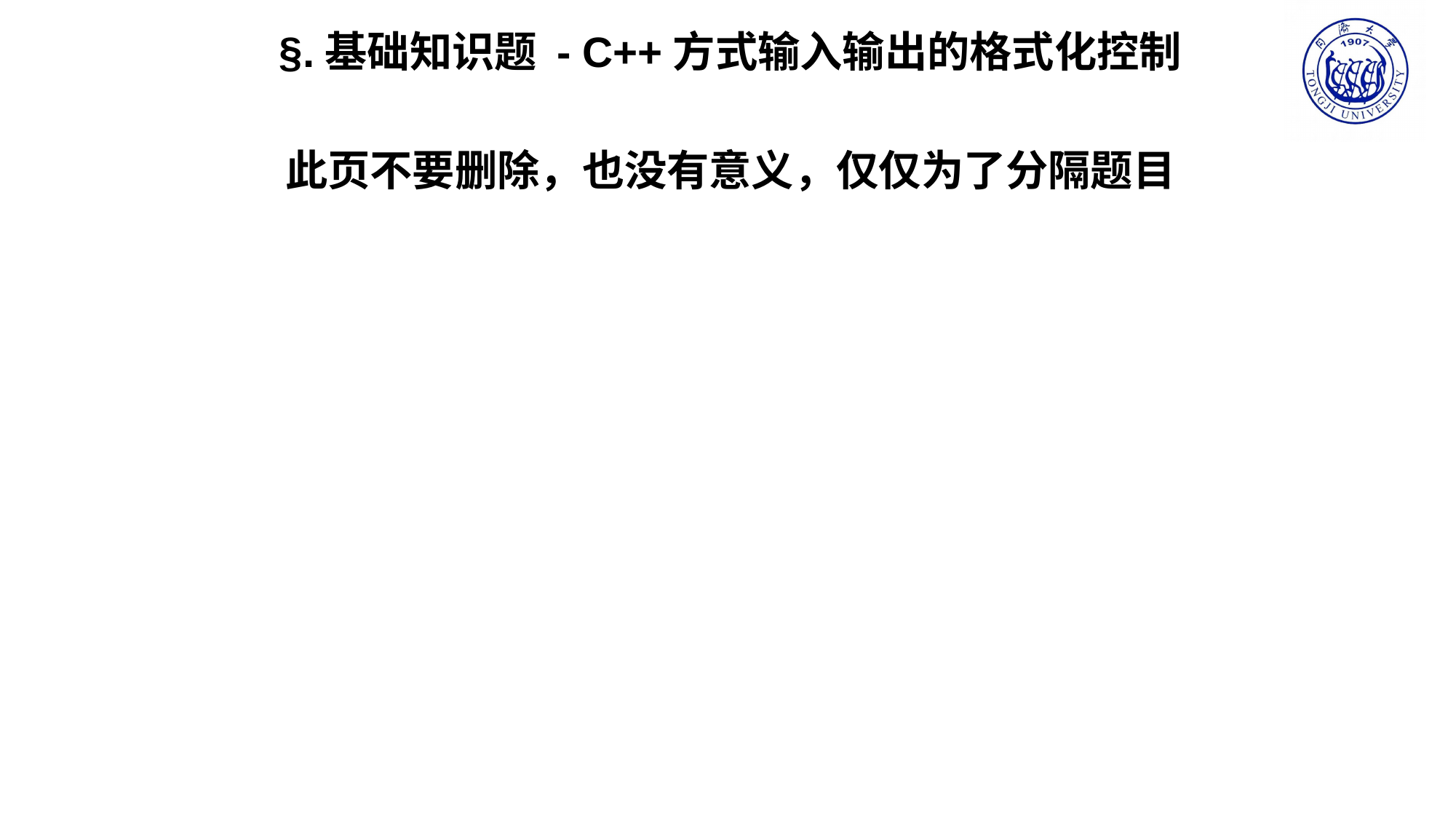

§.基础知识题 - C++方式输入输出的格式化控制

此页不要删除，也没有意义，仅仅为了分隔题目